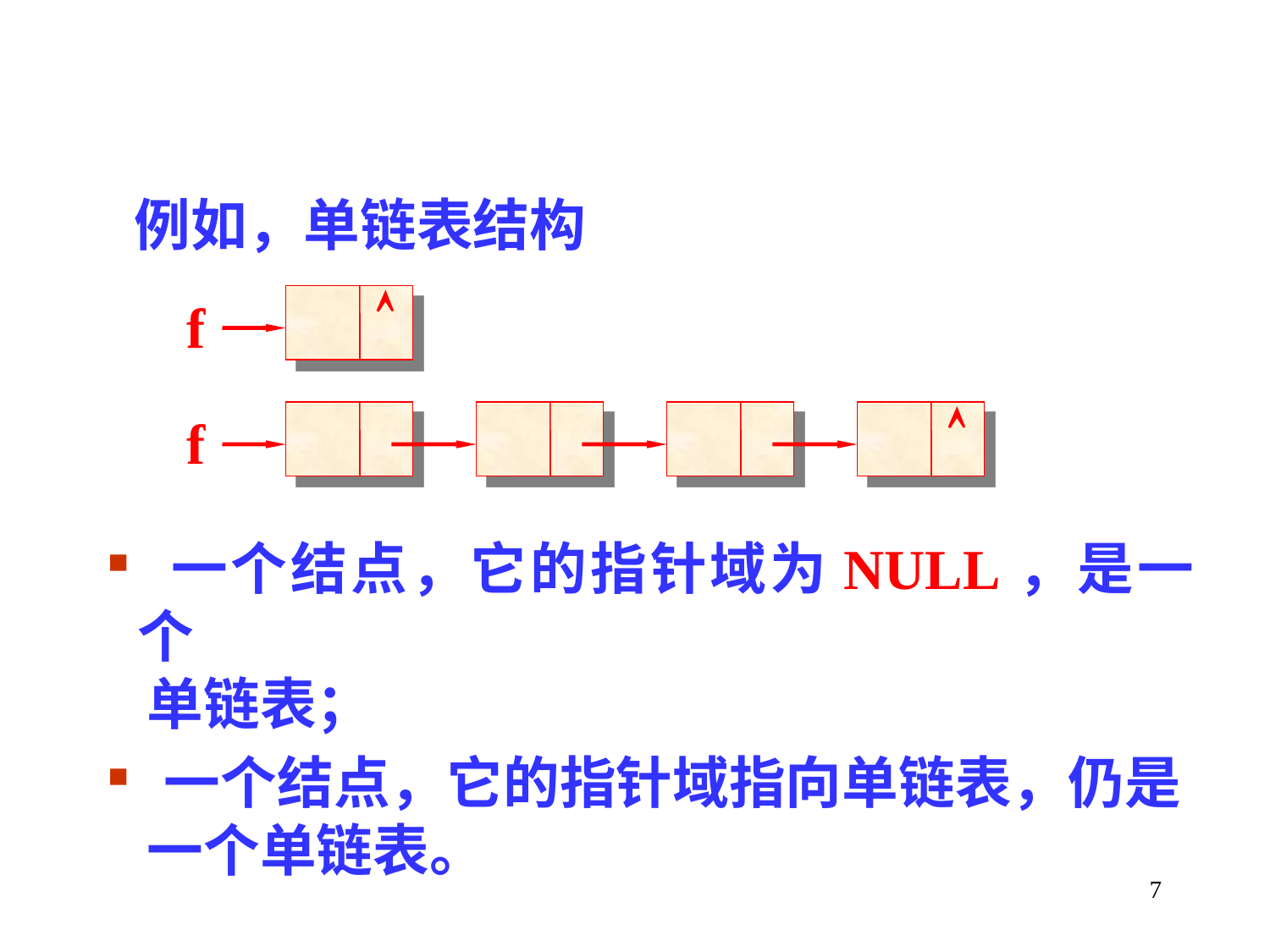

例如，单链表结构
∧
f

∧
f

 一个结点，它的指针域为NULL，是一个
  单链表；
 一个结点，它的指针域指向单链表，仍是
  一个单链表。
7